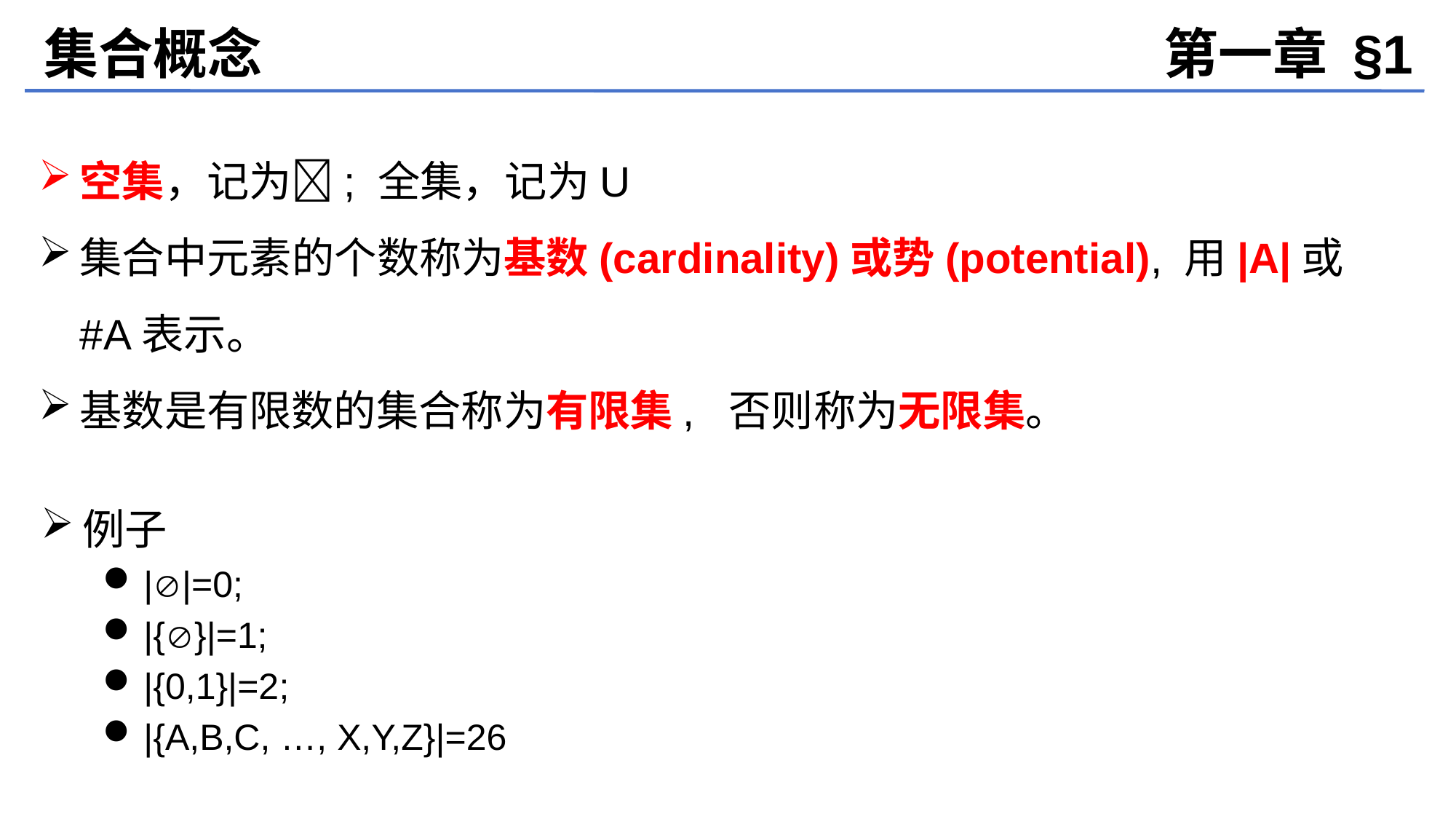

集合概念
第一章 §1
空集，记为∅; 全集，记为U
集合中元素的个数称为基数(cardinality)或势(potential), 用|A|或#A表示。
基数是有限数的集合称为有限集,  否则称为无限集。

例子
|∅|=0;
|{∅}|=1;
|{0,1}|=2;
|{A,B,C, …, X,Y,Z}|=26